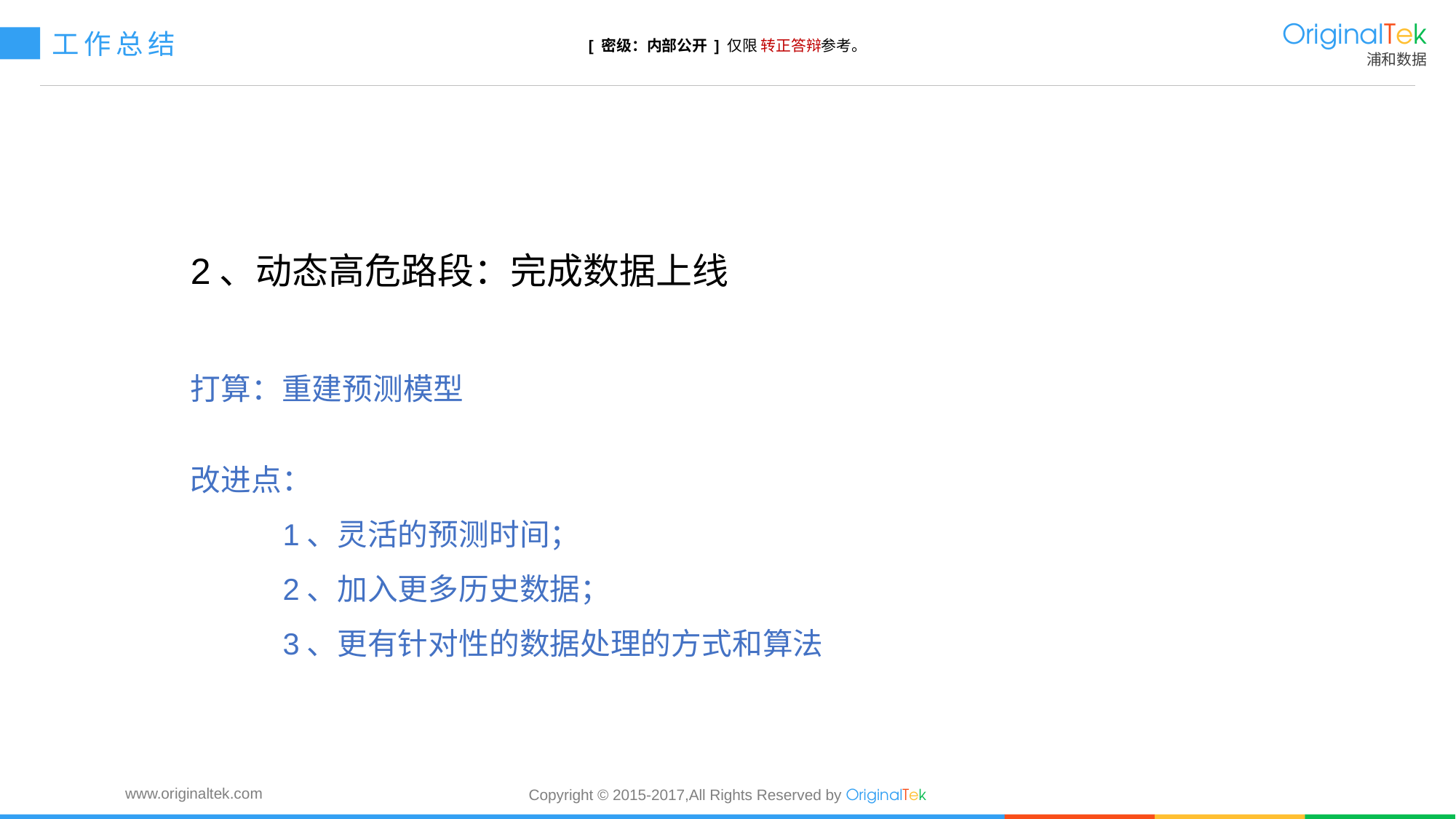

OriginalTek
浦和数据
工作总结

[ 密级：内部公开 ] 仅限 转正答辩参考。
2、动态高危路段：完成数据上线
打算：重建预测模型

改进点：
           1、灵活的预测时间；
           2、加入更多历史数据；
           3、更有针对性的数据处理的方式和算法

Copyright © 2015-2017,All Rights Reserved by OriginalTek
4
www.originaltek.com